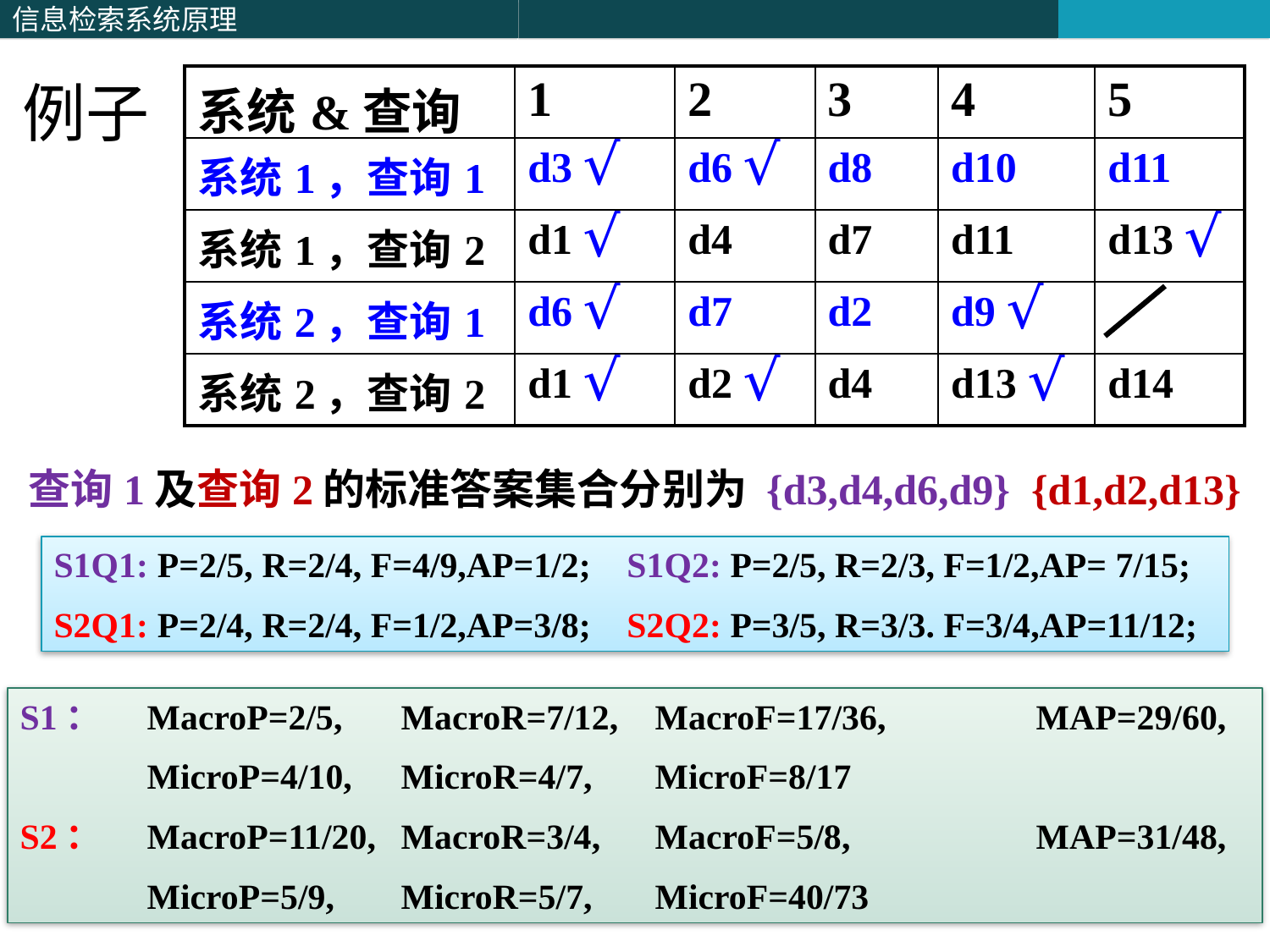

# 例子
| 系统&查询 | 1 | 2 | 3 | 4 | 5 |
| --- | --- | --- | --- | --- | --- |
| 系统1，查询1 | d3 √ | d6 √ | d8 | d10 | d11 |
| 系统1，查询2 | d1 √ | d4 | d7 | d11 | d13 √ |
| 系统2，查询1 | d6 √ | d7 | d2 | d9 √ |  |
| 系统2，查询2 | d1 √ | d2 √ | d4 | d13 √ | d14 |

查询1及查询2的标准答案集合分别为 {d3,d4,d6,d9}  {d1,d2,d13}
S1Q1: P=2/5, R=2/4, F=4/9,AP=1/2;    S1Q2: P=2/5, R=2/3, F=1/2,AP= 7/15;
S2Q1: P=2/4, R=2/4, F=1/2,AP=3/8;    S2Q2: P=3/5, R=3/3. F=3/4,AP=11/12;
S1：	MacroP=2/5, 	MacroR=7/12,	MacroF=17/36,		MAP=29/60,
	MicroP=4/10,	MicroR=4/7,	MicroF=8/17
S2：	MacroP=11/20,	MacroR=3/4,	MacroF=5/8,		MAP=31/48,
	MicroP=5/9,	MicroR=5/7,	MicroF=40/73
41